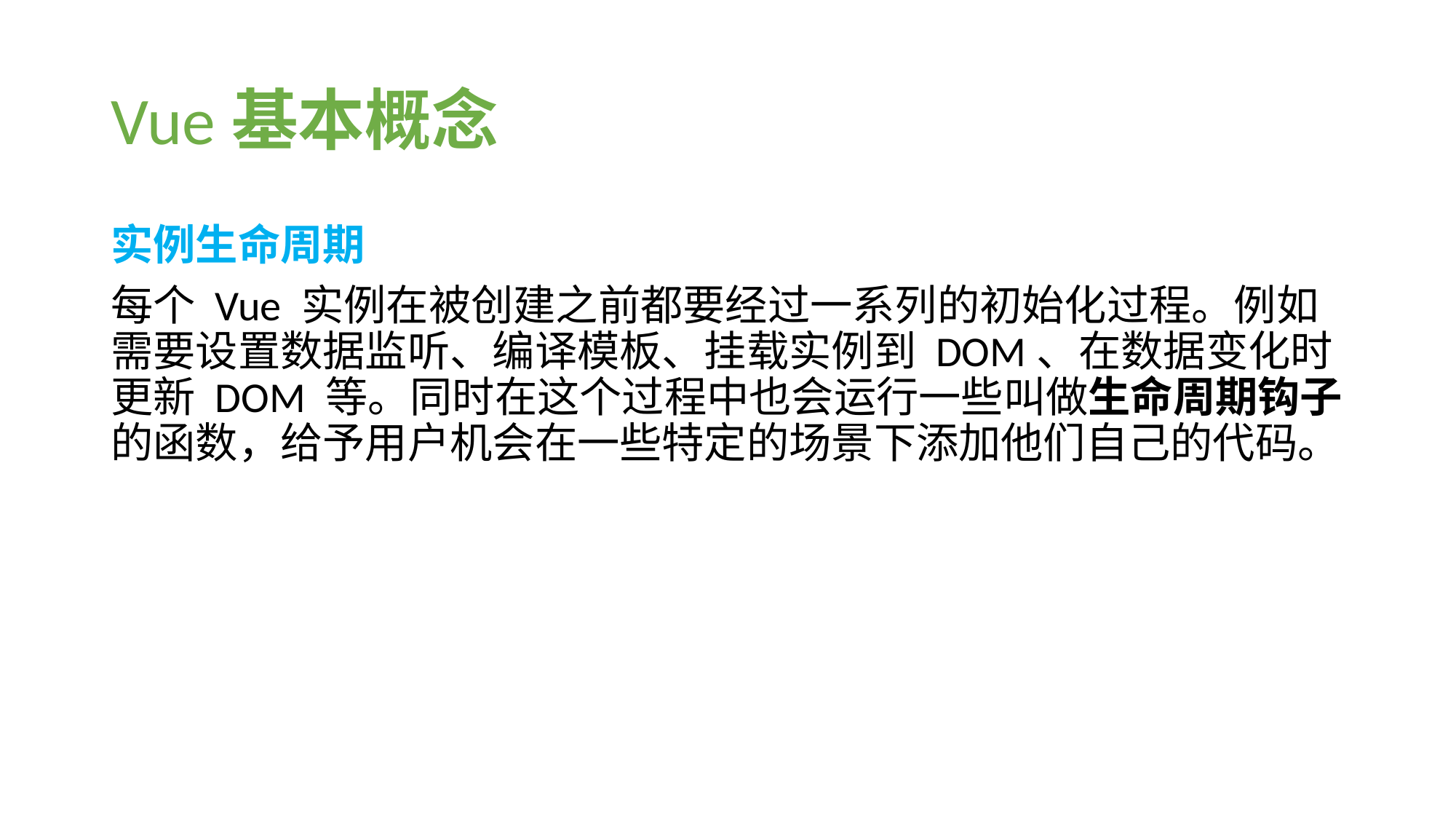

# Vue基本概念
实例生命周期
每个 Vue 实例在被创建之前都要经过一系列的初始化过程。例如需要设置数据监听、编译模板、挂载实例到 DOM、在数据变化时更新 DOM 等。同时在这个过程中也会运行一些叫做生命周期钩子的函数，给予用户机会在一些特定的场景下添加他们自己的代码。